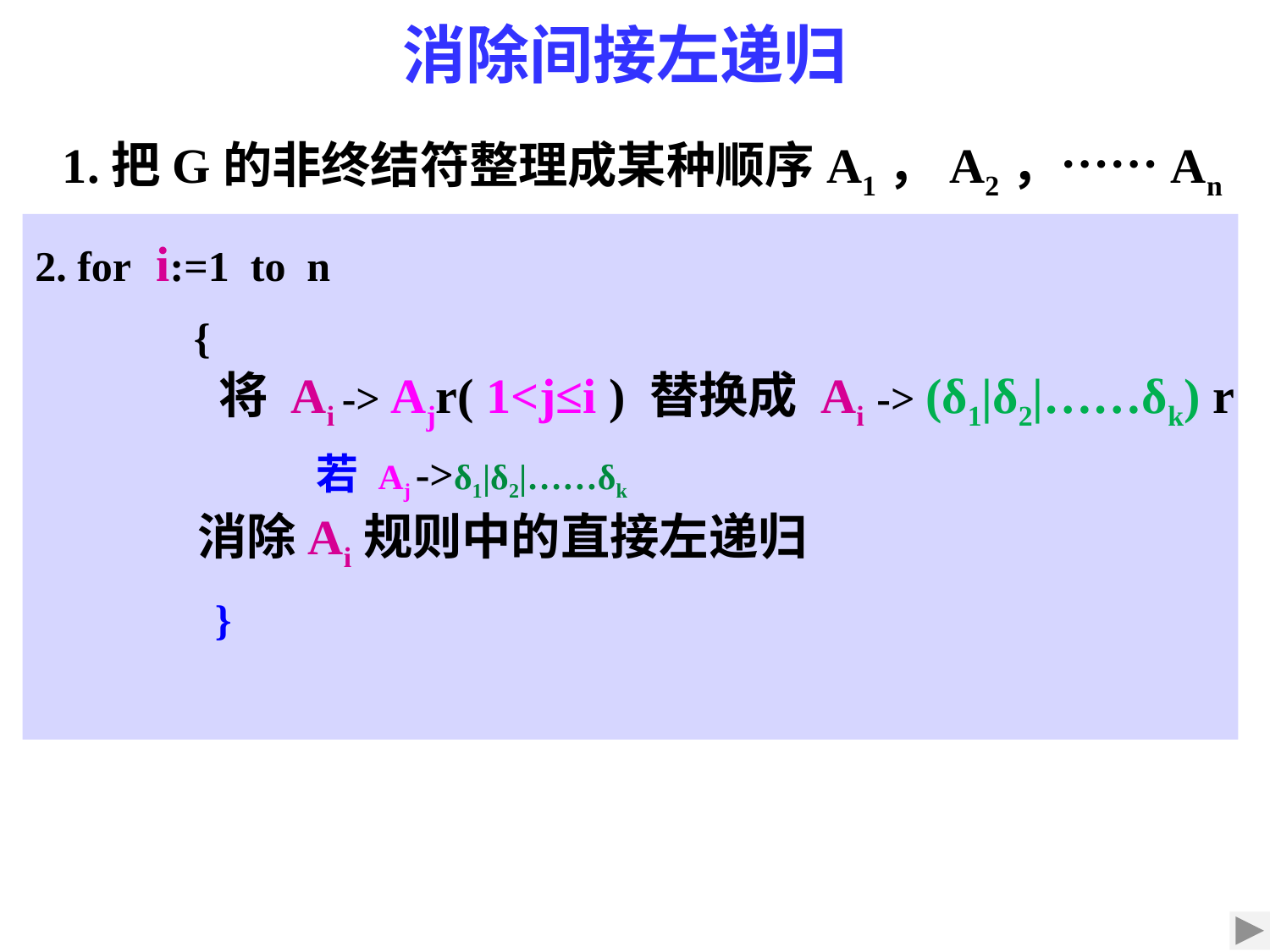

# 消除间接左递归
1.把G的非终结符整理成某种顺序A1，A2，……An
2. for  i:=1  to  n
               {
	    将 Ai -> Ajr( 1<j≤i ) 替换成 Ai -> (δ1|δ2|……δk) r
                      　  若 Aj ->δ1|δ2|……δk
                消除Ai规则中的直接左递归
                 }
20